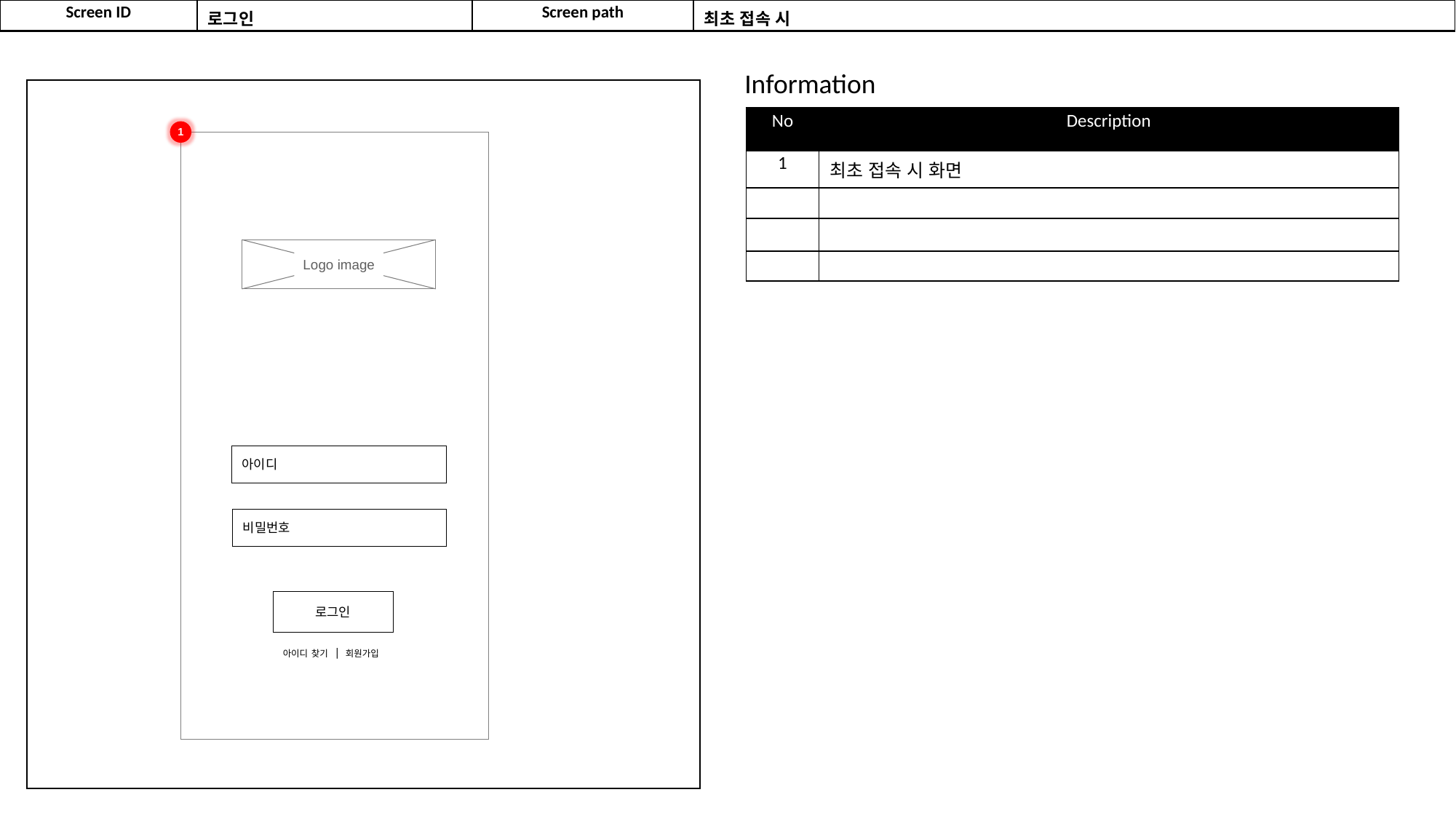

| Screen ID | 로그인 | Screen path | 최초 접속 시 |
| --- | --- | --- | --- |
Information

| No | Description |
| --- | --- |
| 1 | 최초 접속 시 화면 |
|  |  |
|  |  |
|  |  |
1

Logo image
아이디
비밀번호
로그인
아이디 찾기 | 회원가입